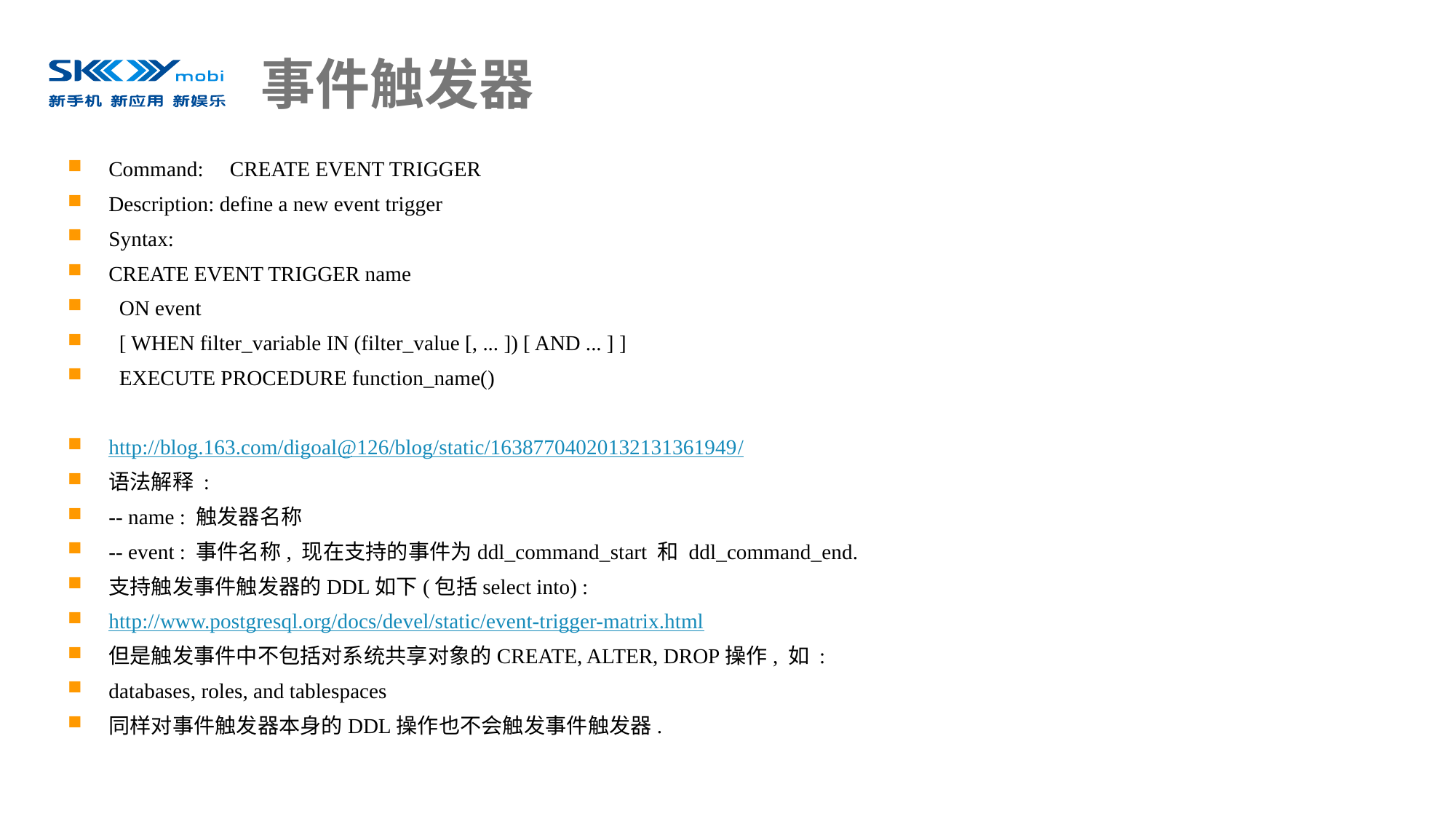

# 事件触发器
Command:     CREATE EVENT TRIGGER
Description: define a new event trigger
Syntax:
CREATE EVENT TRIGGER name
  ON event
  [ WHEN filter_variable IN (filter_value [, ... ]) [ AND ... ] ]
  EXECUTE PROCEDURE function_name()

http://blog.163.com/digoal@126/blog/static/16387704020132131361949/
语法解释 :
-- name : 触发器名称
-- event : 事件名称, 现在支持的事件为ddl_command_start 和 ddl_command_end.
支持触发事件触发器的DDL如下(包括select into) :
http://www.postgresql.org/docs/devel/static/event-trigger-matrix.html
但是触发事件中不包括对系统共享对象的CREATE, ALTER, DROP操作, 如 :
databases, roles, and tablespaces
同样对事件触发器本身的DDL操作也不会触发事件触发器.